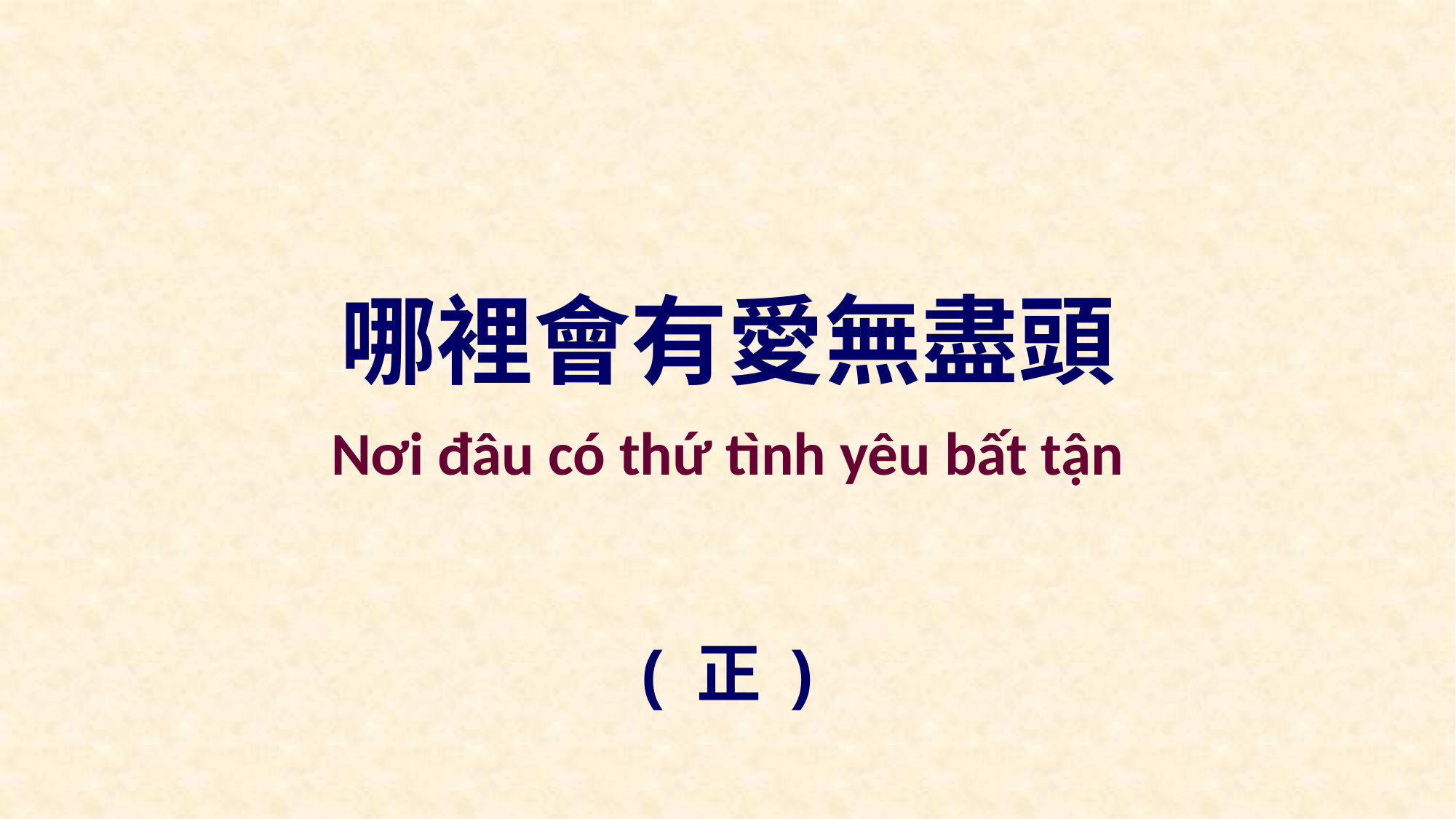

哪裡會有愛無盡頭
Nơi đâu có thứ tình yêu bất tận
( 正 )